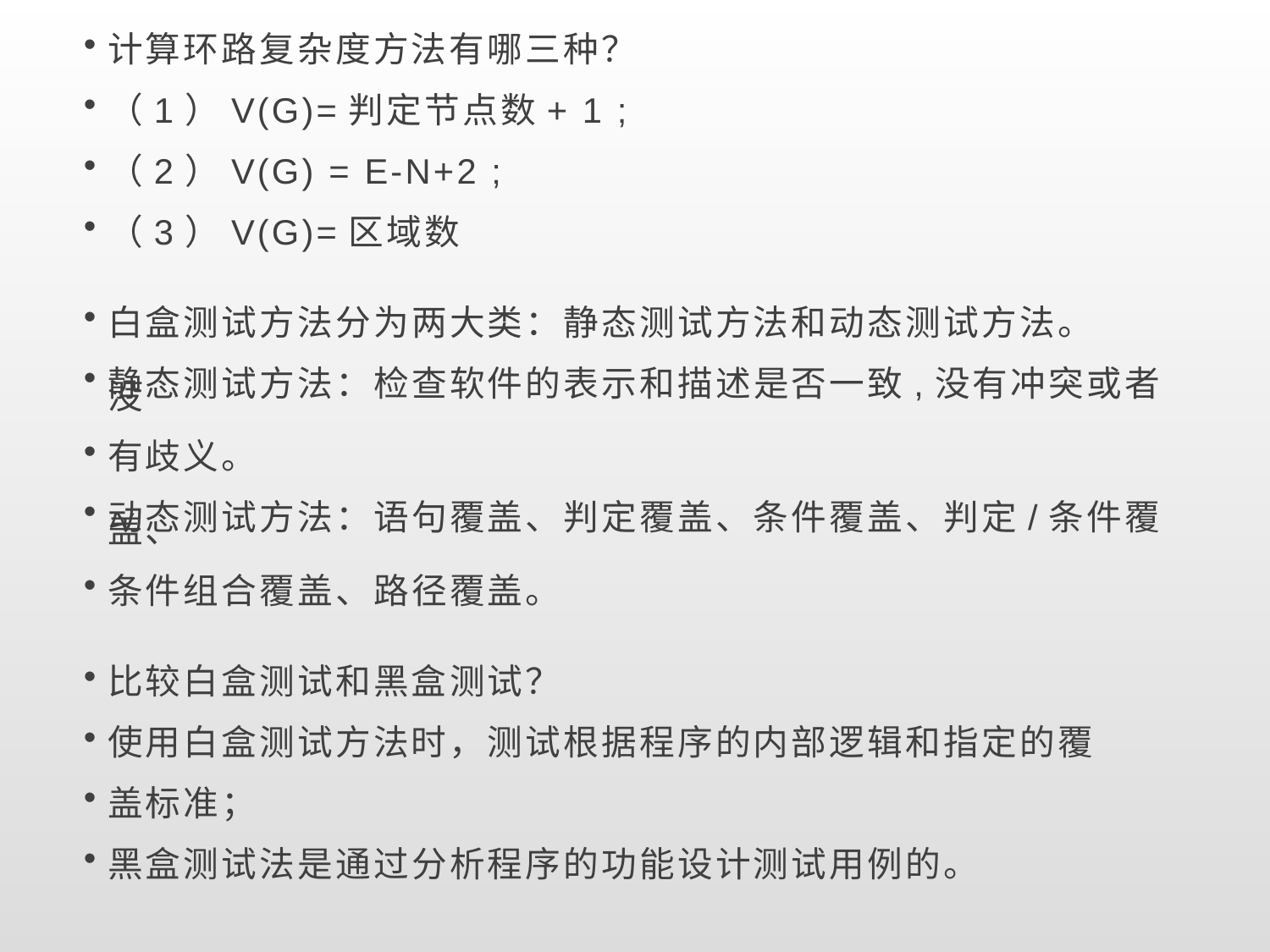

计算环路复杂度方法有哪三种？

（1）V(G)=判定节点数+ 1 ;

（2）V(G) = E-N+2 ;

（3）V(G)=区域数

白盒测试方法分为两大类：静态测试方法和动态测试方法。

静态测试方法：检查软件的表示和描述是否一致,没有冲突或者没

有歧义。

动态测试方法：语句覆盖、判定覆盖、条件覆盖、判定/条件覆盖、

条件组合覆盖、路径覆盖。

比较白盒测试和黑盒测试？

使用白盒测试方法时，测试根据程序的内部逻辑和指定的覆

盖标准；

黑盒测试法是通过分析程序的功能设计测试用例的。